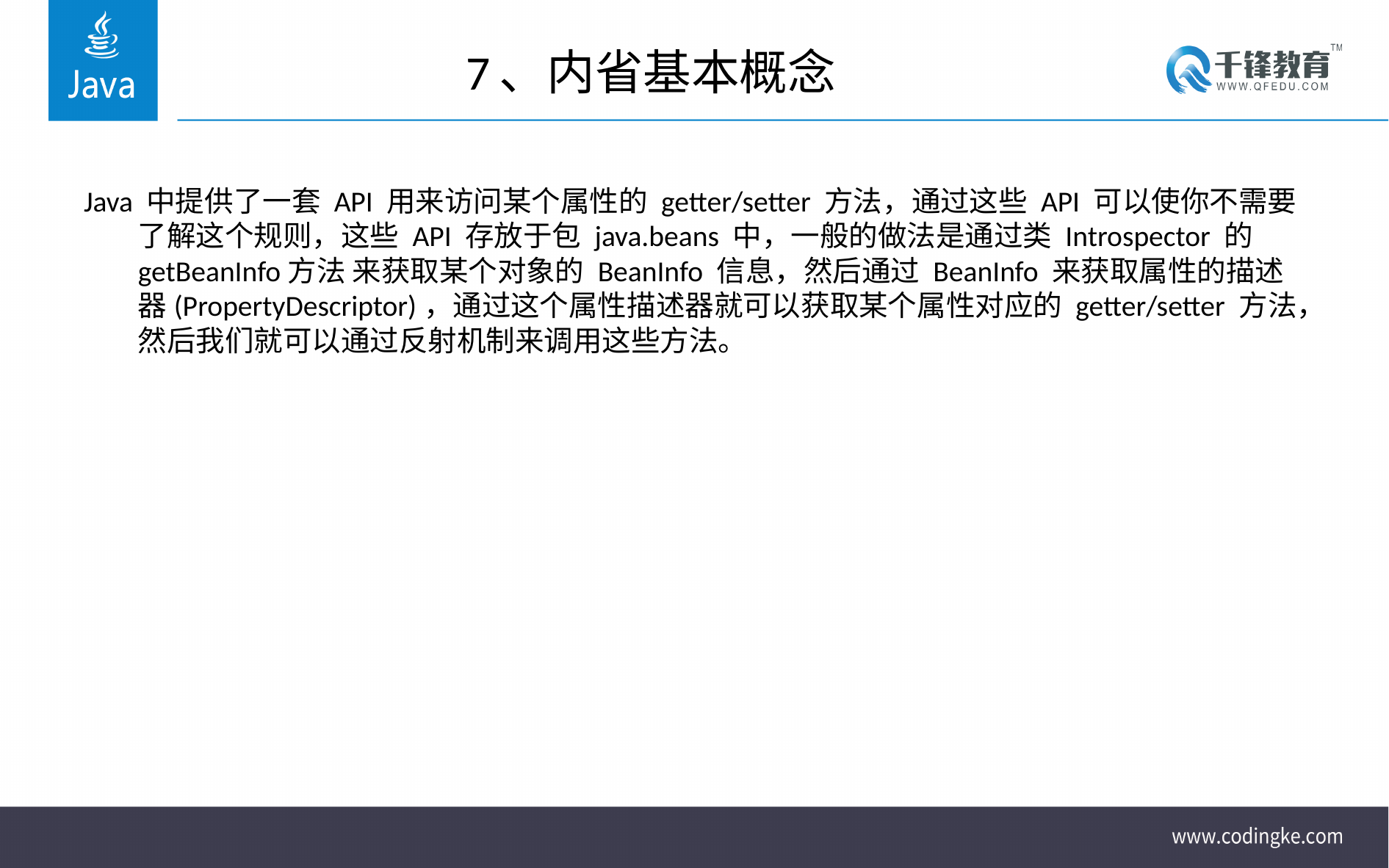

# 7、内省基本概念
Java 中提供了一套 API 用来访问某个属性的 getter/setter 方法，通过这些 API 可以使你不需要了解这个规则，这些 API 存放于包 java.beans 中，一般的做法是通过类 Introspector 的 getBeanInfo方法 来获取某个对象的 BeanInfo 信息，然后通过 BeanInfo 来获取属性的描述器(PropertyDescriptor)，通过这个属性描述器就可以获取某个属性对应的 getter/setter 方法，然后我们就可以通过反射机制来调用这些方法。